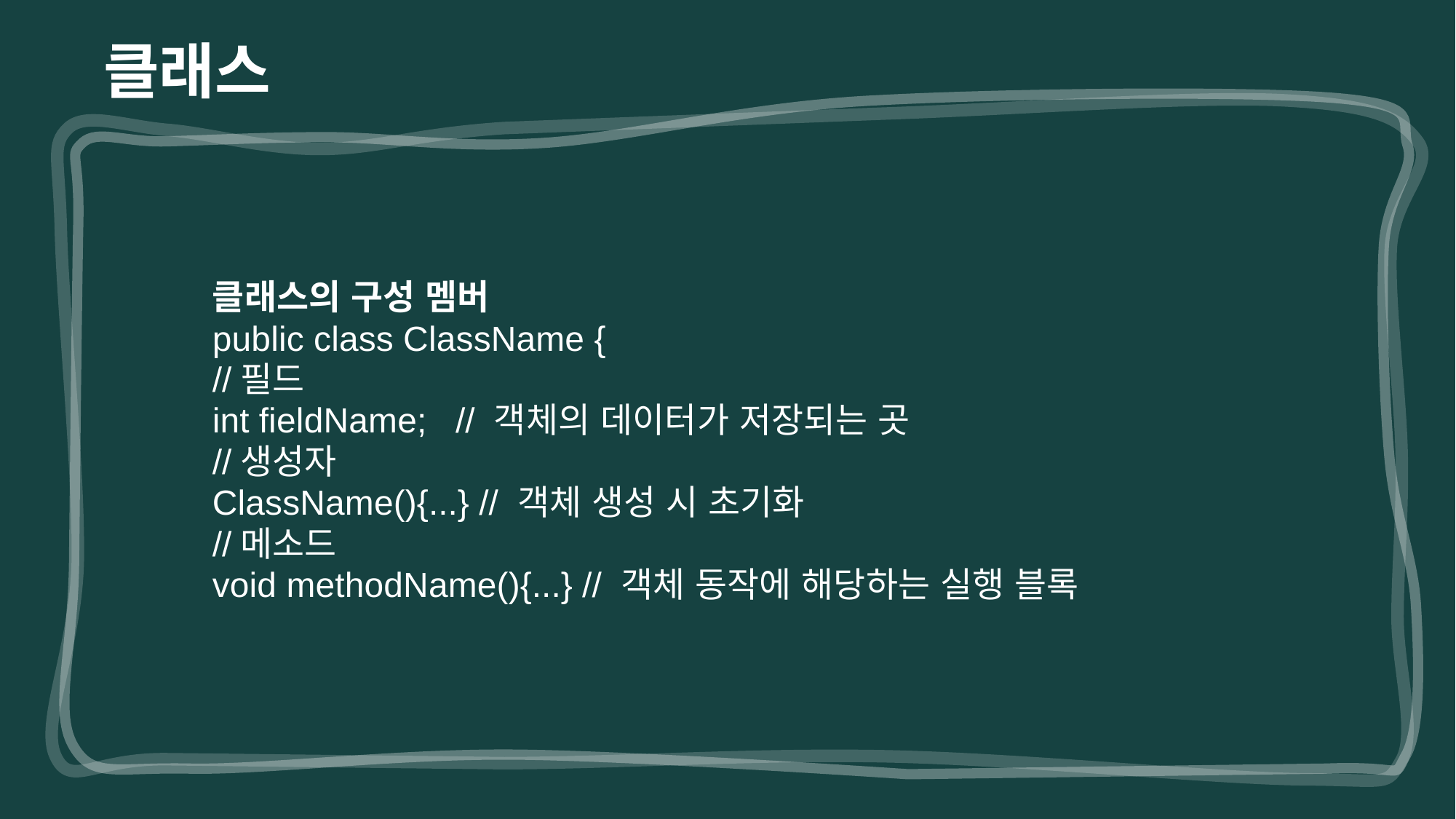

클래스

클래스의 구성 멤버
public class ClassName {
//필드
int fieldName;   // 객체의 데이터가 저장되는 곳
//생성자
ClassName(){...} // 객체 생성 시 초기화
//메소드
void methodName(){...} // 객체 동작에 해당하는 실행 블록